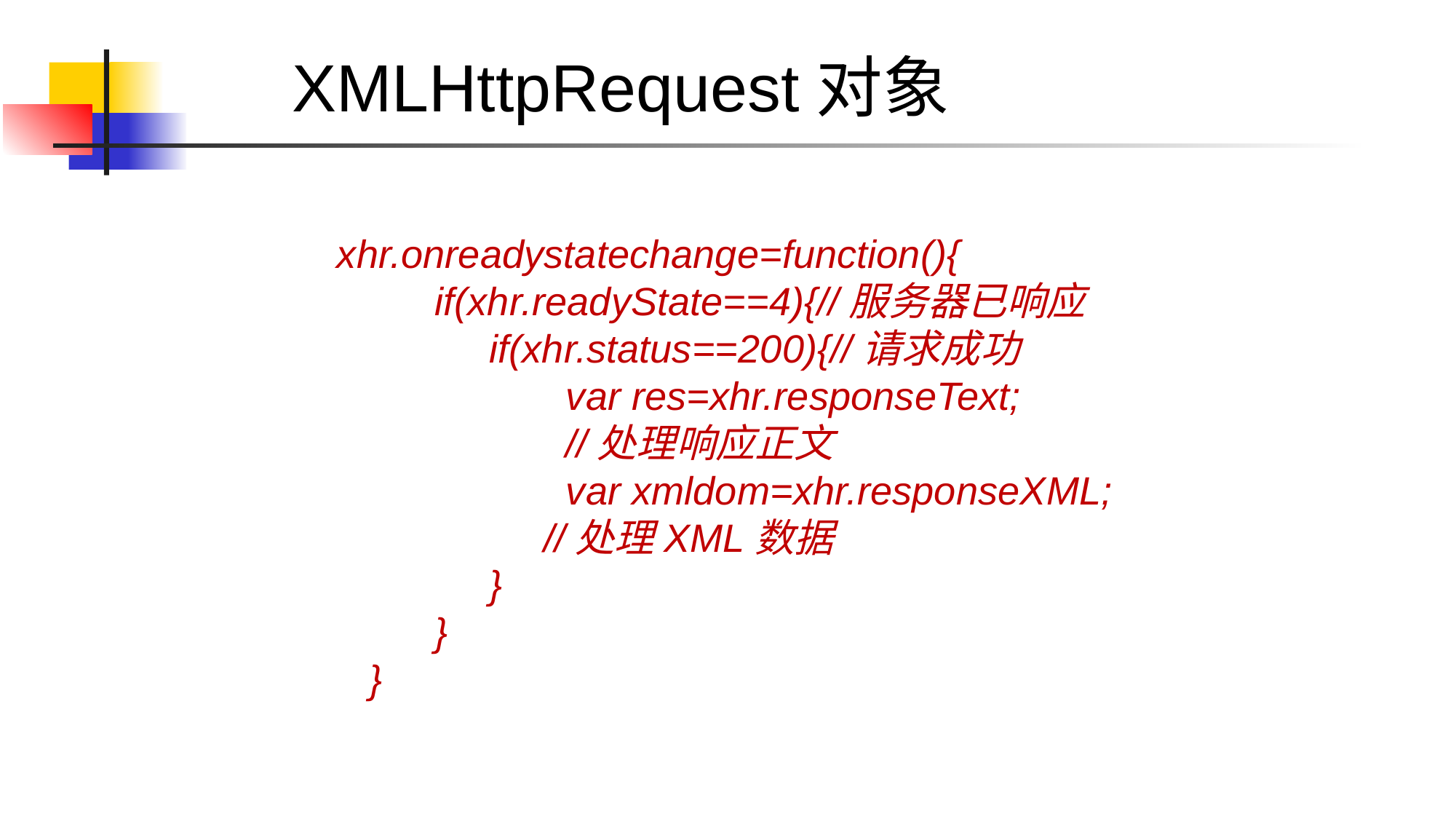

XMLHttpRequest对象

 xhr.onreadystatechange=function(){
          if(xhr.readyState==4){//服务器已响应
               if(xhr.status==200){//请求成功
                      var res=xhr.responseText;
                      //处理响应正文
                      var xmldom=xhr.responseXML;
                    //处理XML数据
               }
          }
    }